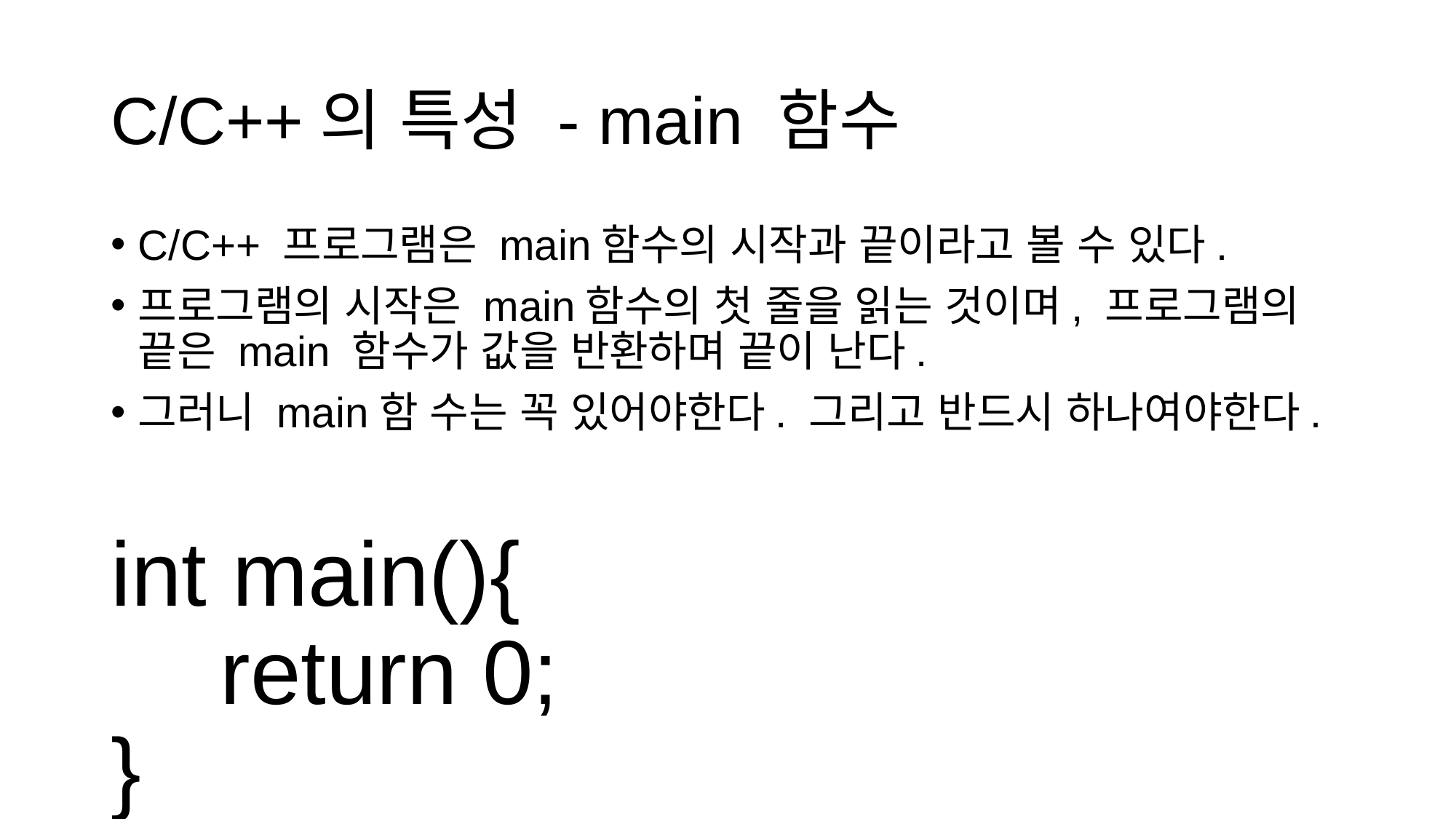

# C/C++의 특성 - main 함수
C/C++ 프로그램은 main함수의 시작과 끝이라고 볼 수 있다.
프로그램의 시작은 main함수의 첫 줄을 읽는 것이며, 프로그램의 끝은 main 함수가 값을 반환하며 끝이 난다.
그러니 main함 수는 꼭 있어야한다. 그리고 반드시 하나여야한다.

int main(){
	return 0;
}